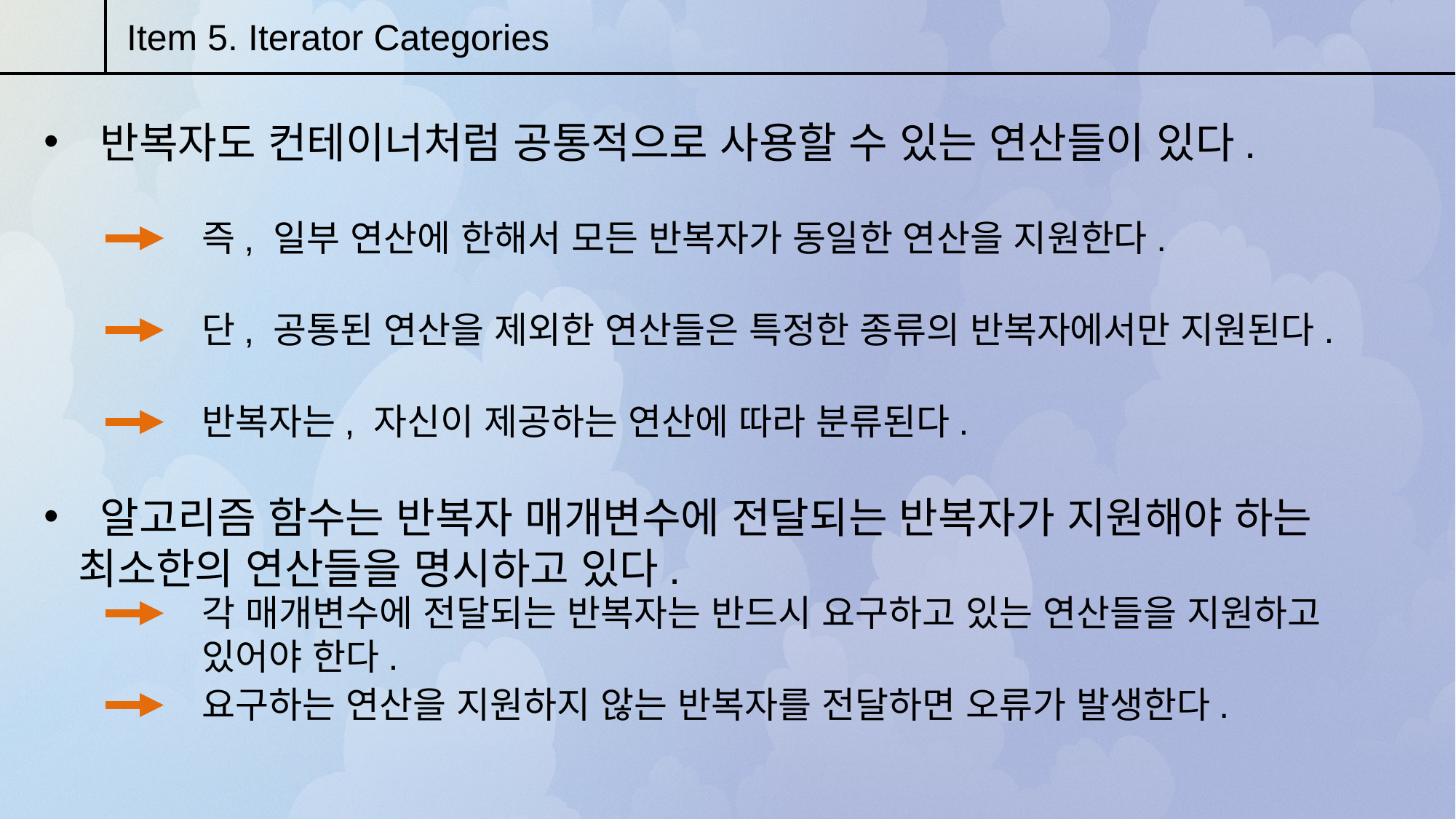

Item 5. Iterator Categories
 반복자도 컨테이너처럼 공통적으로 사용할 수 있는 연산들이 있다.
즉, 일부 연산에 한해서 모든 반복자가 동일한 연산을 지원한다.
단, 공통된 연산을 제외한 연산들은 특정한 종류의 반복자에서만 지원된다.
반복자는, 자신이 제공하는 연산에 따라 분류된다.
 알고리즘 함수는 반복자 매개변수에 전달되는 반복자가 지원해야 하는 최소한의 연산들을 명시하고 있다.
각 매개변수에 전달되는 반복자는 반드시 요구하고 있는 연산들을 지원하고 있어야 한다.
요구하는 연산을 지원하지 않는 반복자를 전달하면 오류가 발생한다.